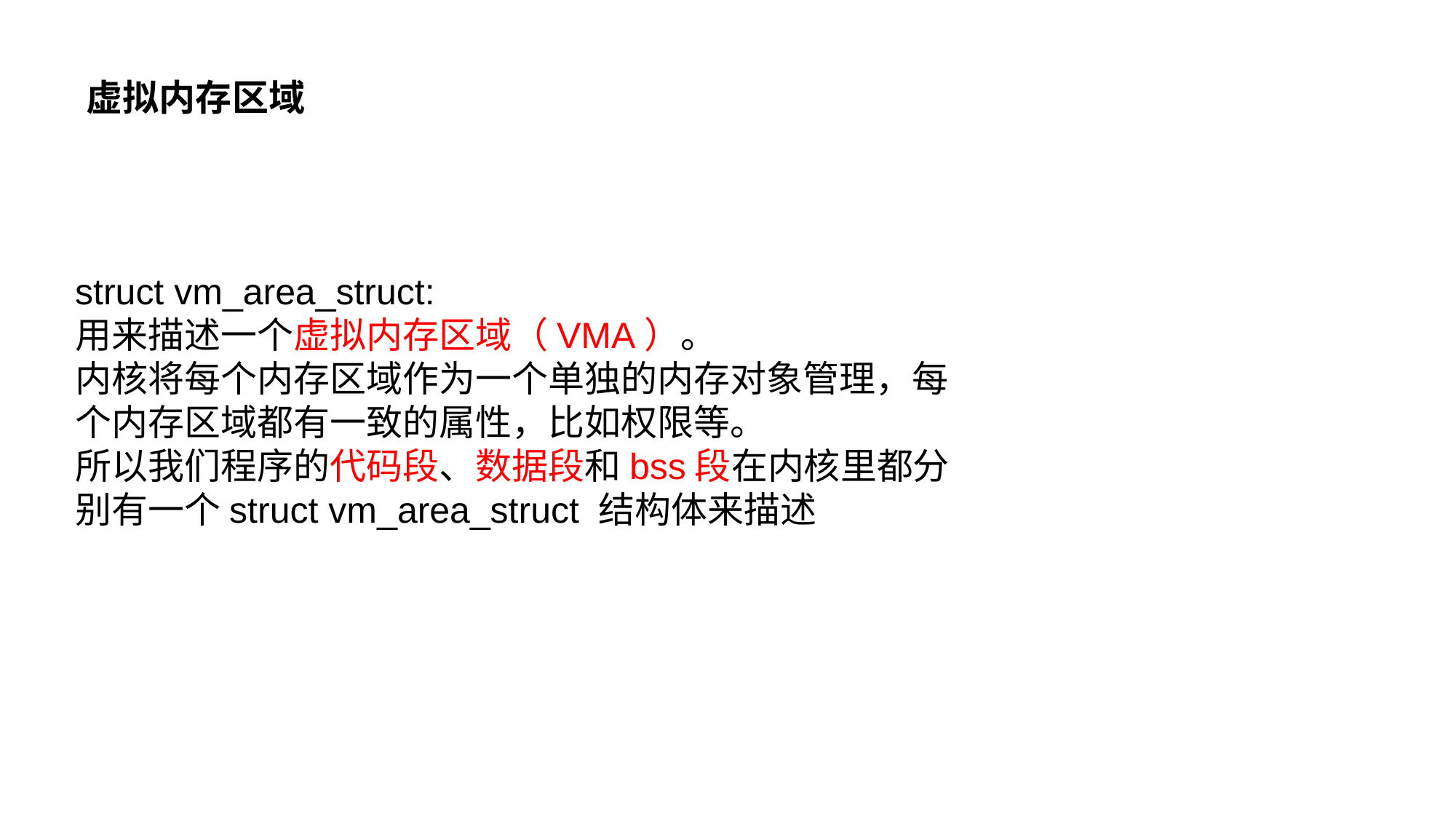

虚拟内存区域
struct vm_area_struct:
用来描述一个虚拟内存区域（VMA）。
内核将每个内存区域作为一个单独的内存对象管理，每个内存区域都有一致的属性，比如权限等。
所以我们程序的代码段、数据段和bss段在内核里都分别有一个struct vm_area_struct 结构体来描述